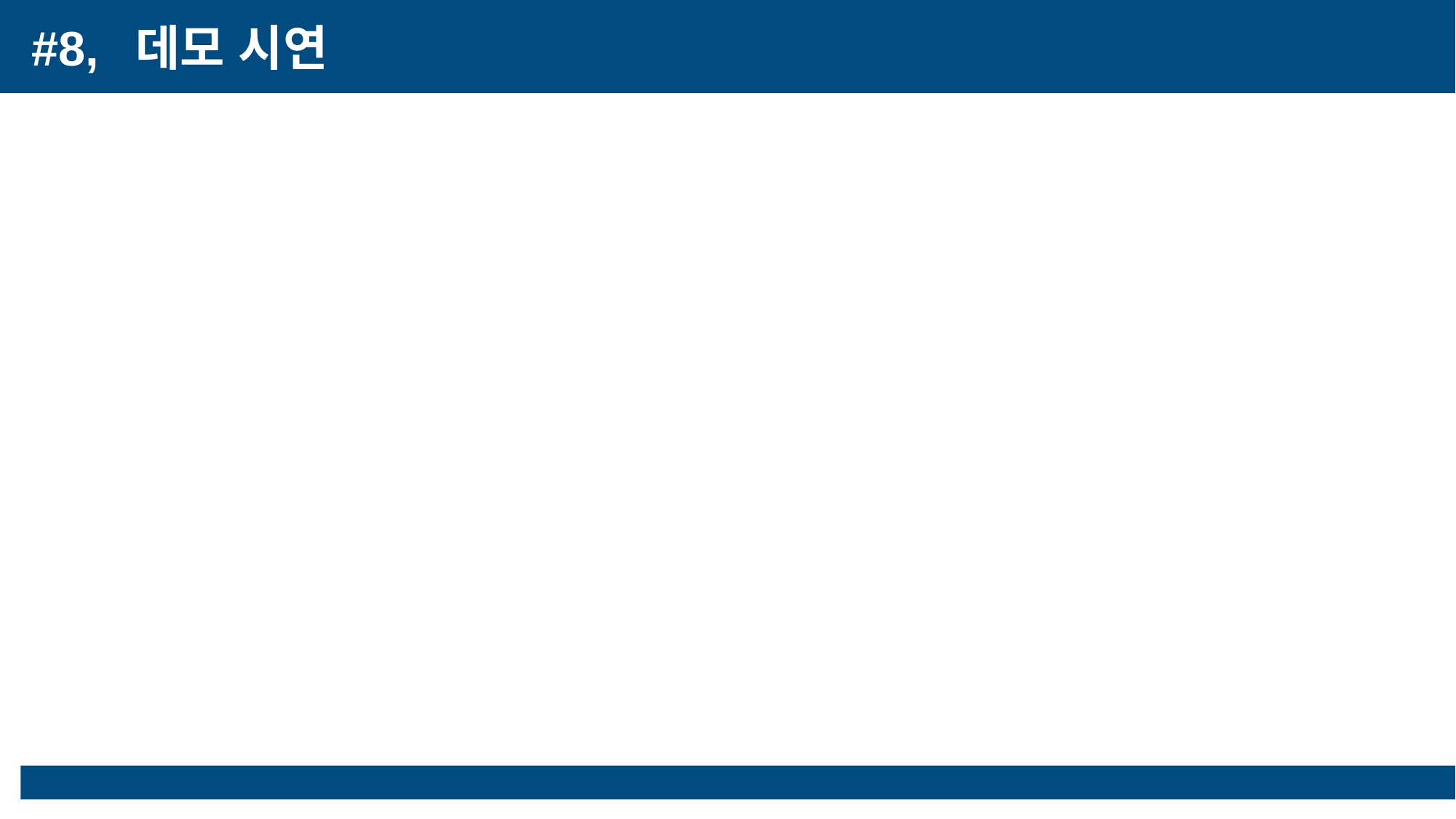

#8,
데모 시연
#7,
개발일정 및 구성원 역할 분담